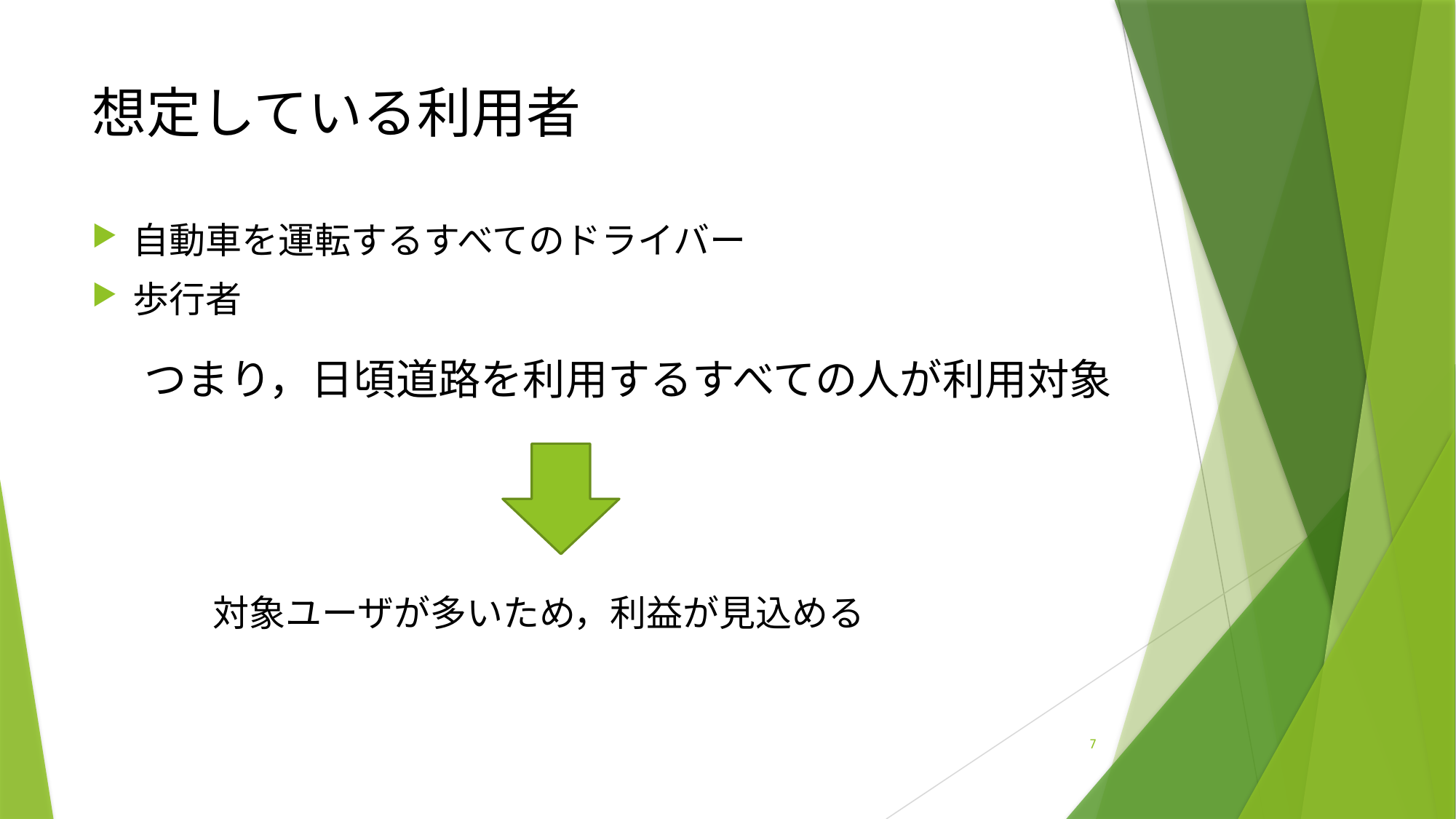

# 想定している利用者
自動車を運転するすべてのドライバー
歩行者
つまり，日頃道路を利用するすべての人が利用対象

対象ユーザが多いため，利益が見込める
7